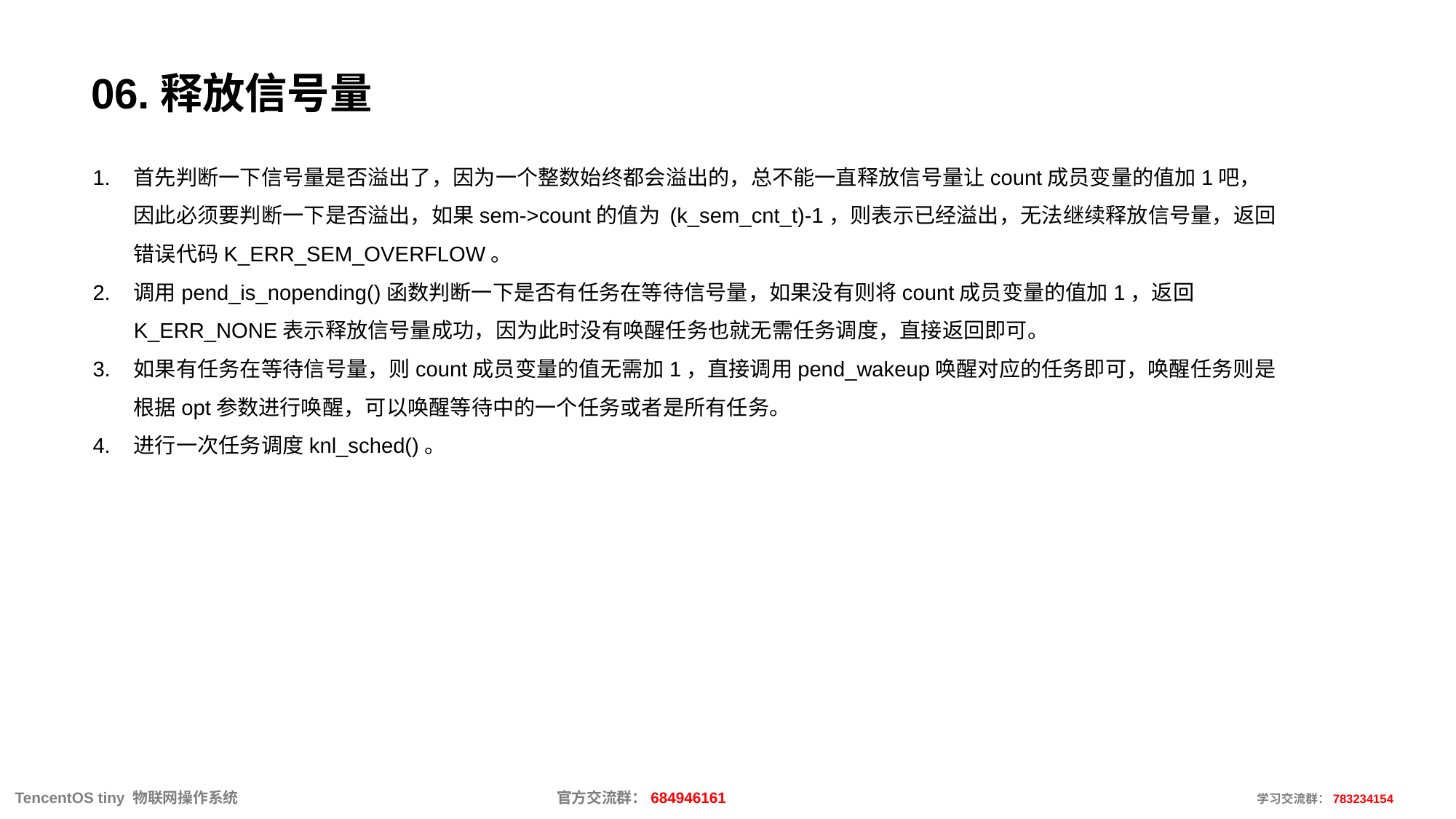

# 06.释放信号量
首先判断一下信号量是否溢出了，因为一个整数始终都会溢出的，总不能一直释放信号量让count成员变量的值加1吧，因此必须要判断一下是否溢出，如果sem->count的值为 (k_sem_cnt_t)-1，则表示已经溢出，无法继续释放信号量，返回错误代码K_ERR_SEM_OVERFLOW。
调用pend_is_nopending()函数判断一下是否有任务在等待信号量，如果没有则将count成员变量的值加1，返回K_ERR_NONE表示释放信号量成功，因为此时没有唤醒任务也就无需任务调度，直接返回即可。
如果有任务在等待信号量，则count成员变量的值无需加1，直接调用pend_wakeup唤醒对应的任务即可，唤醒任务则是根据opt参数进行唤醒，可以唤醒等待中的一个任务或者是所有任务。
进行一次任务调度knl_sched()。

 TencentOS tiny 物联网操作系统			官方交流群：684946161					          学习交流群：783234154